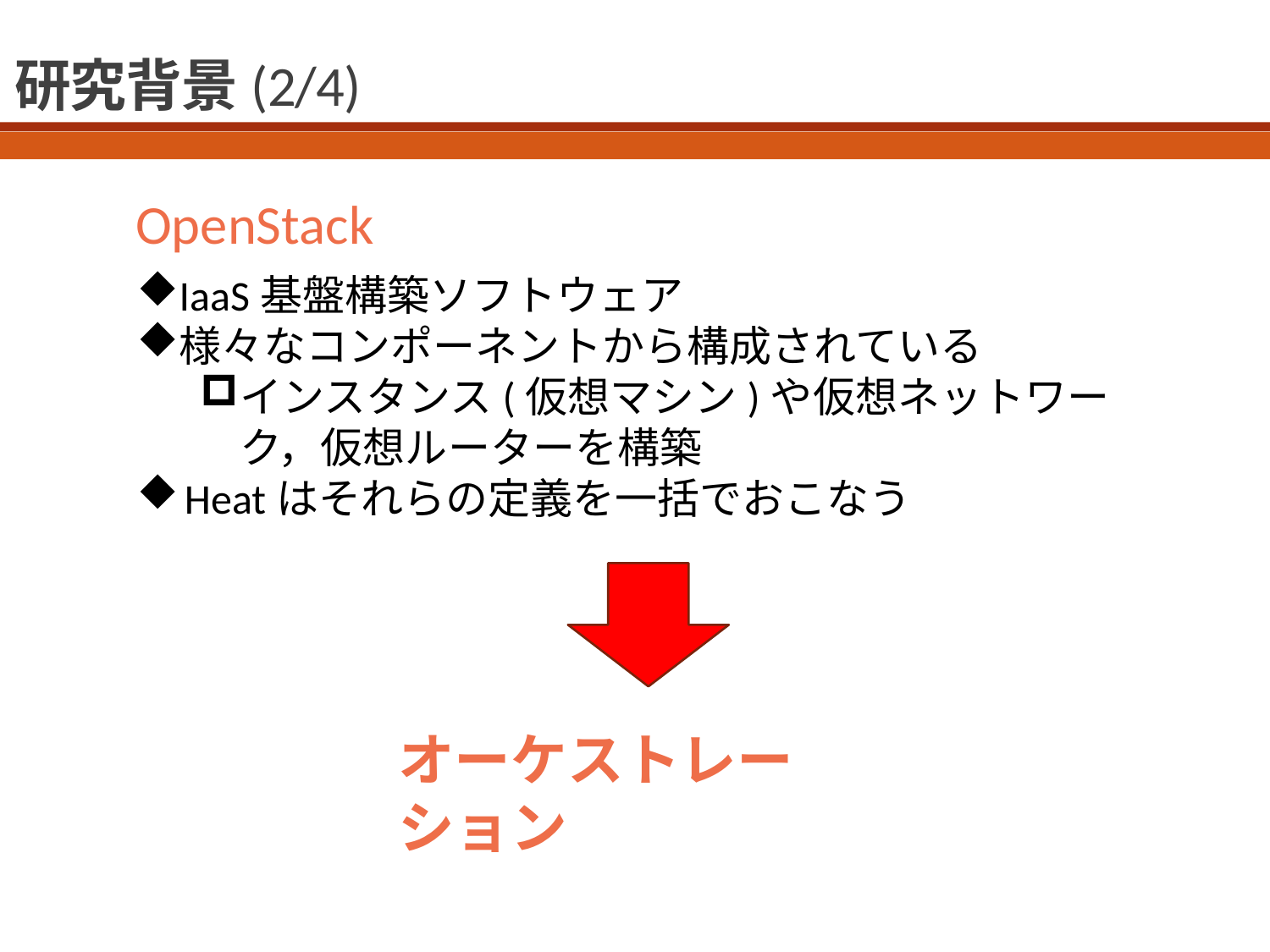

# 研究背景(2/4)
OpenStack

IaaS基盤構築ソフトウェア
様々なコンポーネントから構成されている
インスタンス(仮想マシン)や仮想ネットワーク，仮想ルーターを構築
Heatはそれらの定義を一括でおこなう

オーケストレーション